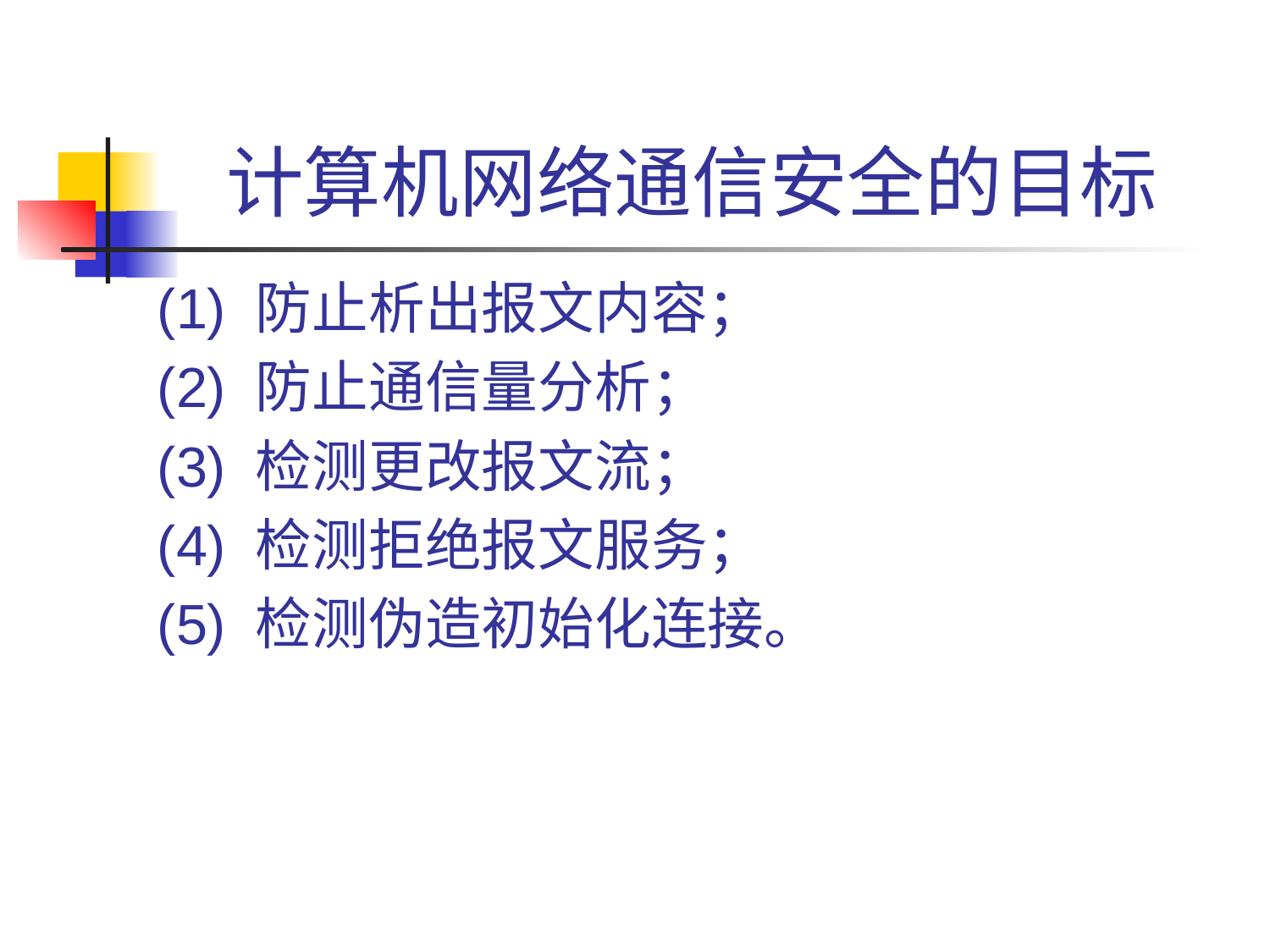

# 计算机网络通信安全的目标
(1) 防止析出报文内容；
(2) 防止通信量分析；
(3) 检测更改报文流；
(4) 检测拒绝报文服务；
(5) 检测伪造初始化连接。